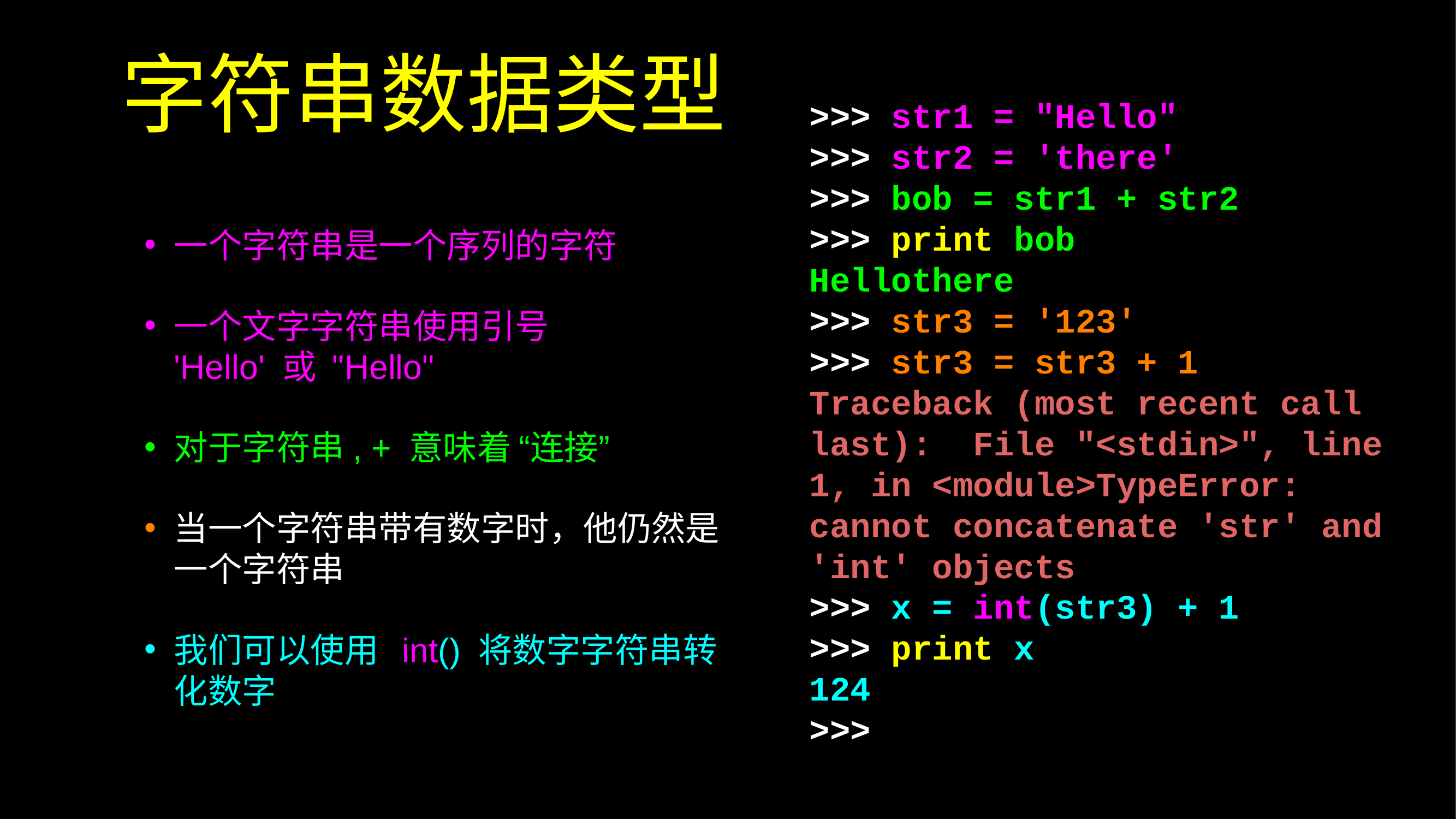

# 字符串数据类型
>>> str1 = "Hello"
>>> str2 = 'there'
>>> bob = str1 + str2
>>> print bob
Hellothere
>>> str3 = '123'
>>> str3 = str3 + 1
Traceback (most recent call last):  File "<stdin>", line 1, in <module>TypeError: cannot concatenate 'str' and 'int' objects
>>> x = int(str3) + 1
>>> print x
124
>>>
一个字符串是一个序列的字符
一个文字字符串使用引号
'Hello' 或 "Hello"
对于字符串, + 意味着 “连接”
当一个字符串带有数字时，他仍然是一个字符串
我们可以使用  int() 将数字字符串转化数字